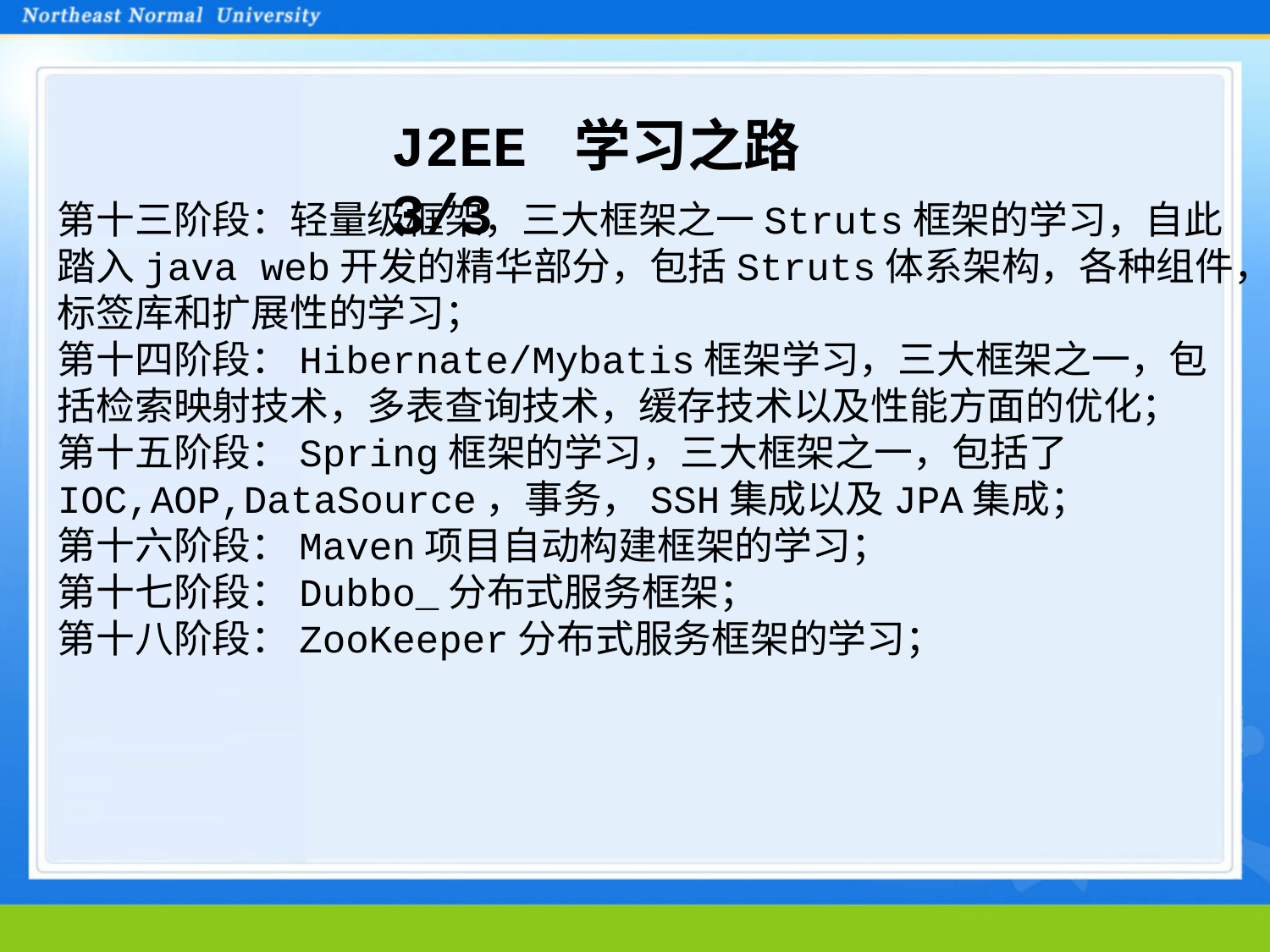

J2EE 学习之路 3/3
第十三阶段：轻量级框架，三大框架之一Struts框架的学习，自此踏入java web开发的精华部分，包括Struts体系架构，各种组件，标签库和扩展性的学习；
第十四阶段：Hibernate/Mybatis框架学习，三大框架之一，包括检索映射技术，多表查询技术，缓存技术以及性能方面的优化；
第十五阶段：Spring框架的学习，三大框架之一，包括了IOC,AOP,DataSource，事务，SSH集成以及JPA集成；
第十六阶段：Maven项目自动构建框架的学习；
第十七阶段：Dubbo_分布式服务框架；
第十八阶段：ZooKeeper分布式服务框架的学习；